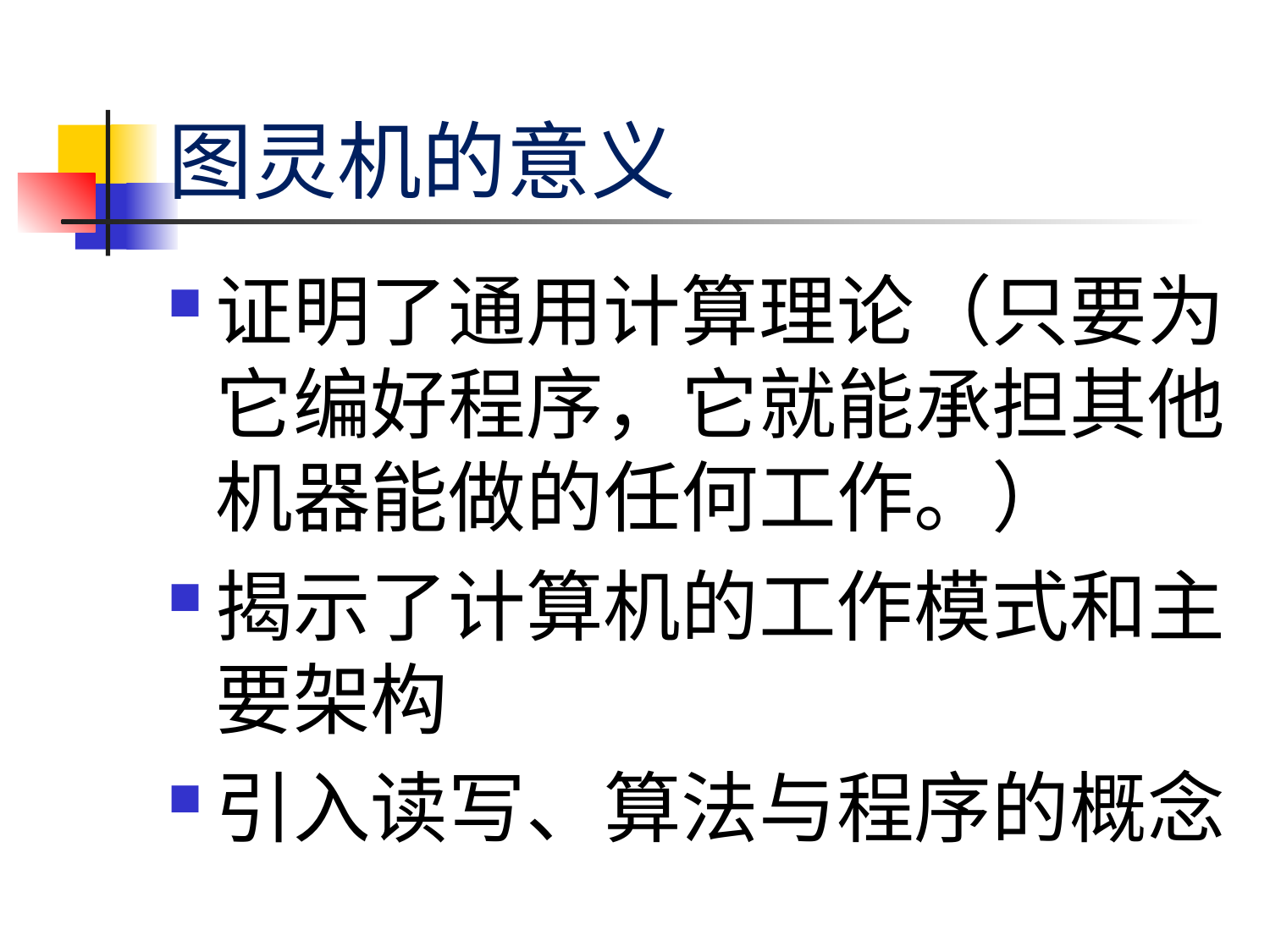

# 图灵机的意义
证明了通用计算理论（只要为它编好程序，它就能承担其他机器能做的任何工作。）
揭示了计算机的工作模式和主要架构
引入读写、算法与程序的概念